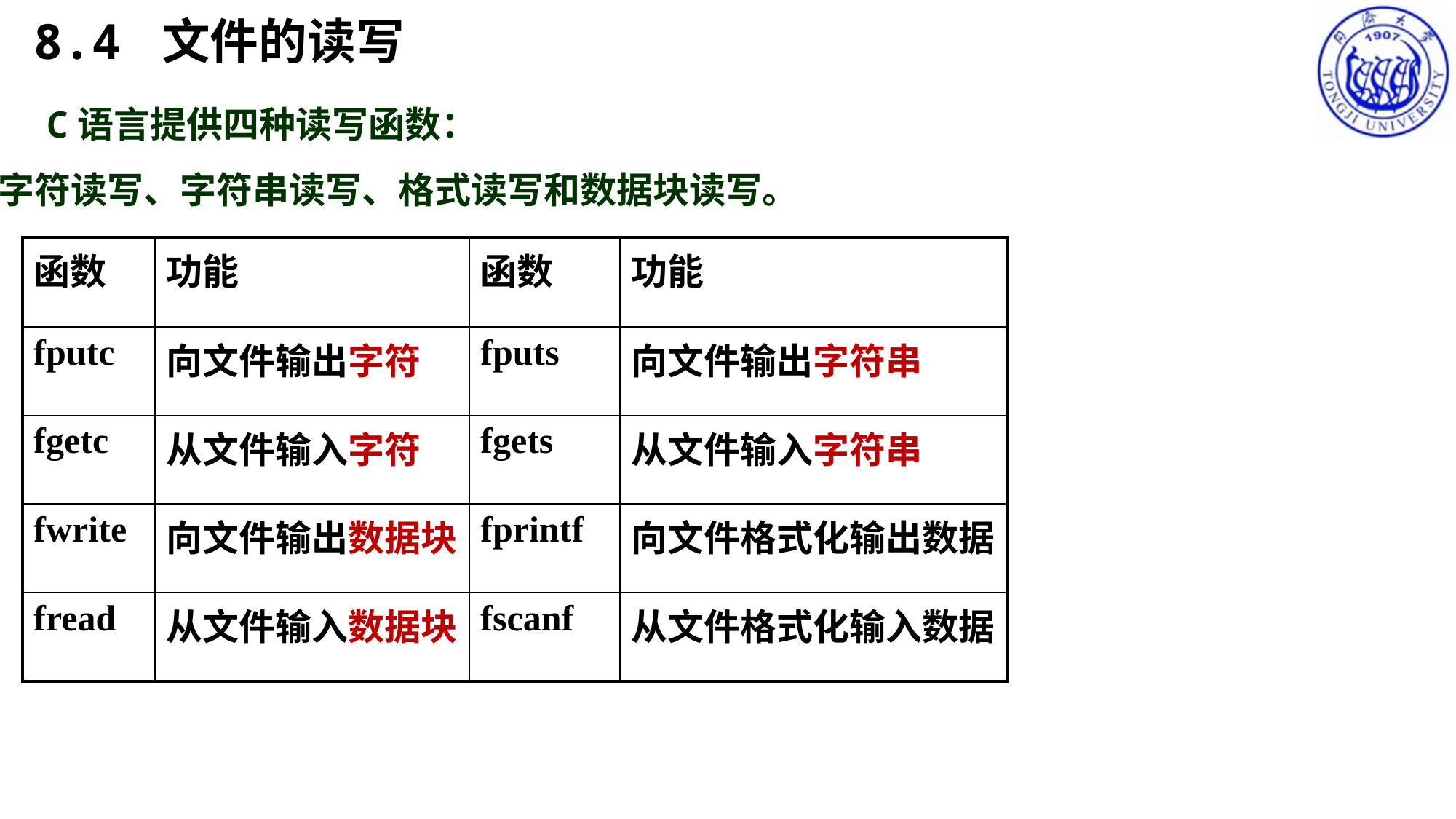

# 8.4 文件的读写
   C语言提供四种读写函数：
   字符读写、字符串读写、格式读写和数据块读写。

| 函数 | 功能 | 函数 | 功能 |
| --- | --- | --- | --- |
| fputc | 向文件输出字符 | fputs | 向文件输出字符串 |
| fgetc | 从文件输入字符 | fgets | 从文件输入字符串 |
| fwrite | 向文件输出数据块 | fprintf | 向文件格式化输出数据 |
| fread | 从文件输入数据块 | fscanf | 从文件格式化输入数据 |